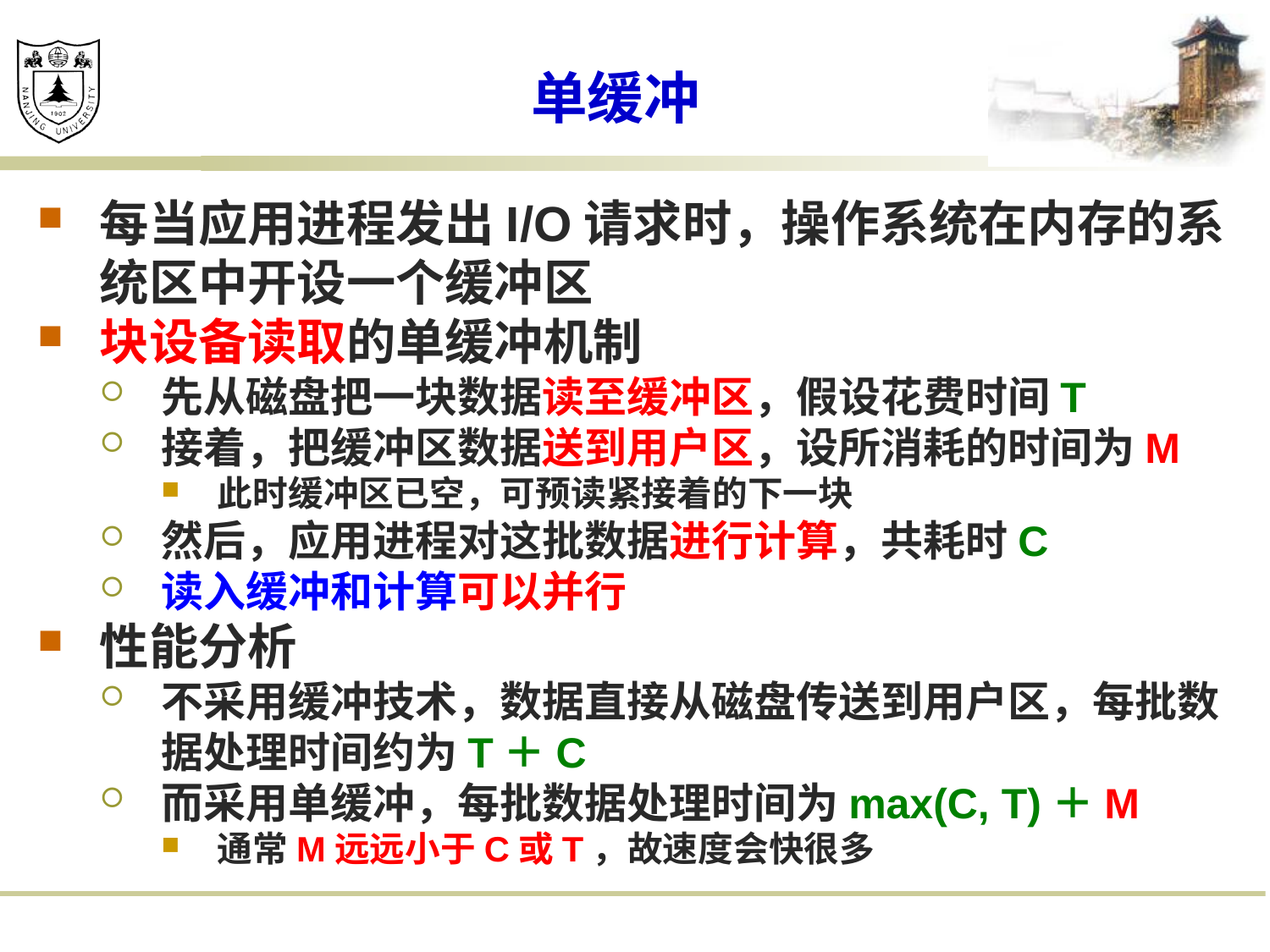

# 单缓冲
每当应用进程发出I/O请求时，操作系统在内存的系统区中开设一个缓冲区
块设备读取的单缓冲机制
先从磁盘把一块数据读至缓冲区，假设花费时间T
接着，把缓冲区数据送到用户区，设所消耗的时间为M
此时缓冲区已空，可预读紧接着的下一块
然后，应用进程对这批数据进行计算，共耗时C
读入缓冲和计算可以并行
性能分析
不采用缓冲技术，数据直接从磁盘传送到用户区，每批数据处理时间约为T＋C
而采用单缓冲，每批数据处理时间为max(C, T)＋M
通常M远远小于C或T，故速度会快很多

38